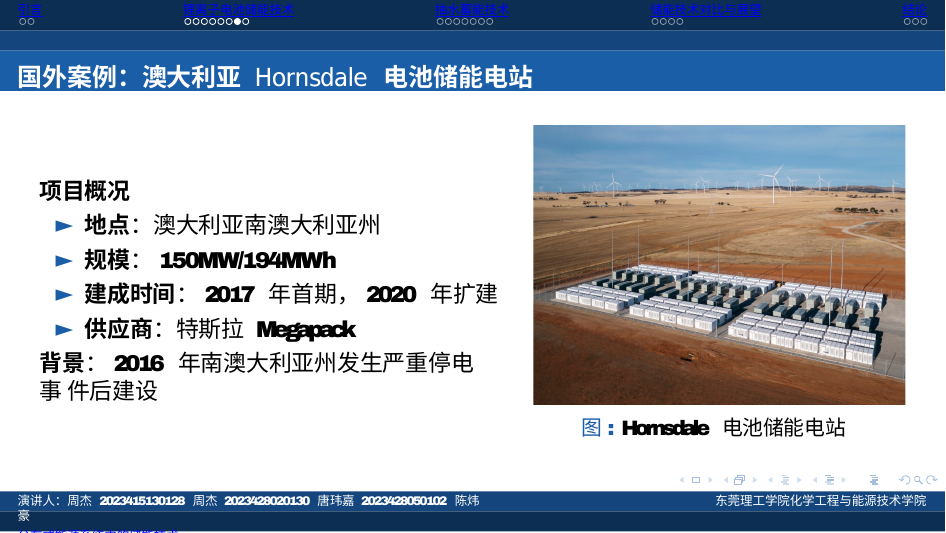

引言
锂离子电池储能技术
抽水蓄能技术
储能技术对比与展望
结论

国外案例：澳大利亚 Hornsdale 电池储能电站

项目概况
地点：澳大利亚南澳大利亚州
规模：150MW/194MWh
建成时间：2017 年首期，2020 年扩建
供应商：特斯拉 Megapack
背景：2016 年南澳大利亚州发生严重停电事 件后建设
图: Hornsdale 电池储能电站
演讲人：周杰 2023415130128 周杰 2023428020130 唐玮嘉 2023428050102 陈炜豪
分布式能源系统中的储能技术
东莞理工学院化学工程与能源技术学院